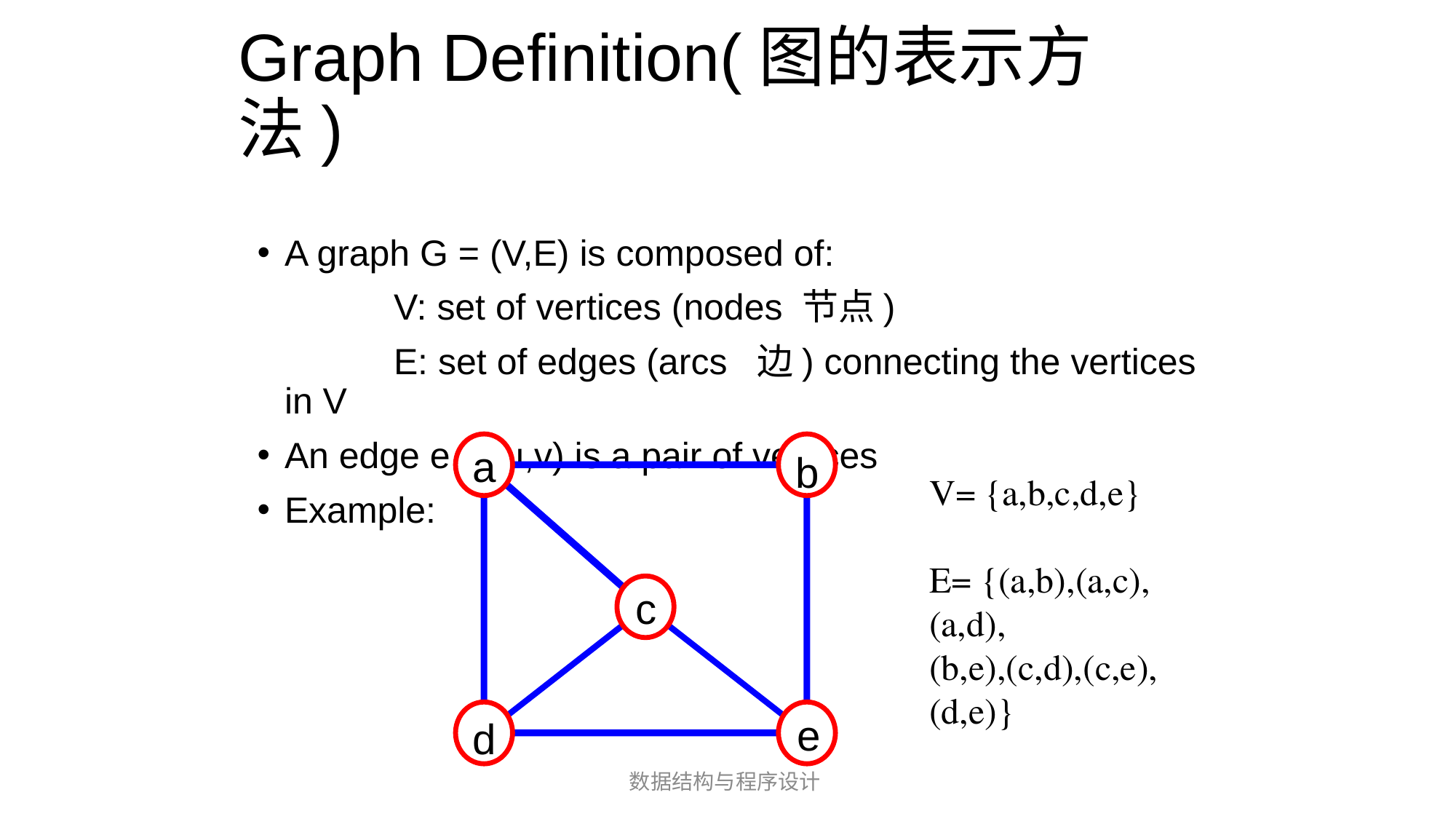

# Graph Definition(图的表示方法)
A graph G = (V,E) is composed of:
		V: set of vertices (nodes 节点)
		E: set of edges (arcs  边) connecting the vertices in V
An edge e = (u,v) is a pair of vertices
Example:

a
b

V= {a,b,c,d,e}

E= {(a,b),(a,c),(a,d),
(b,e),(c,d),(c,e),
(d,e)}

c

e
d

数据结构与程序设计
8